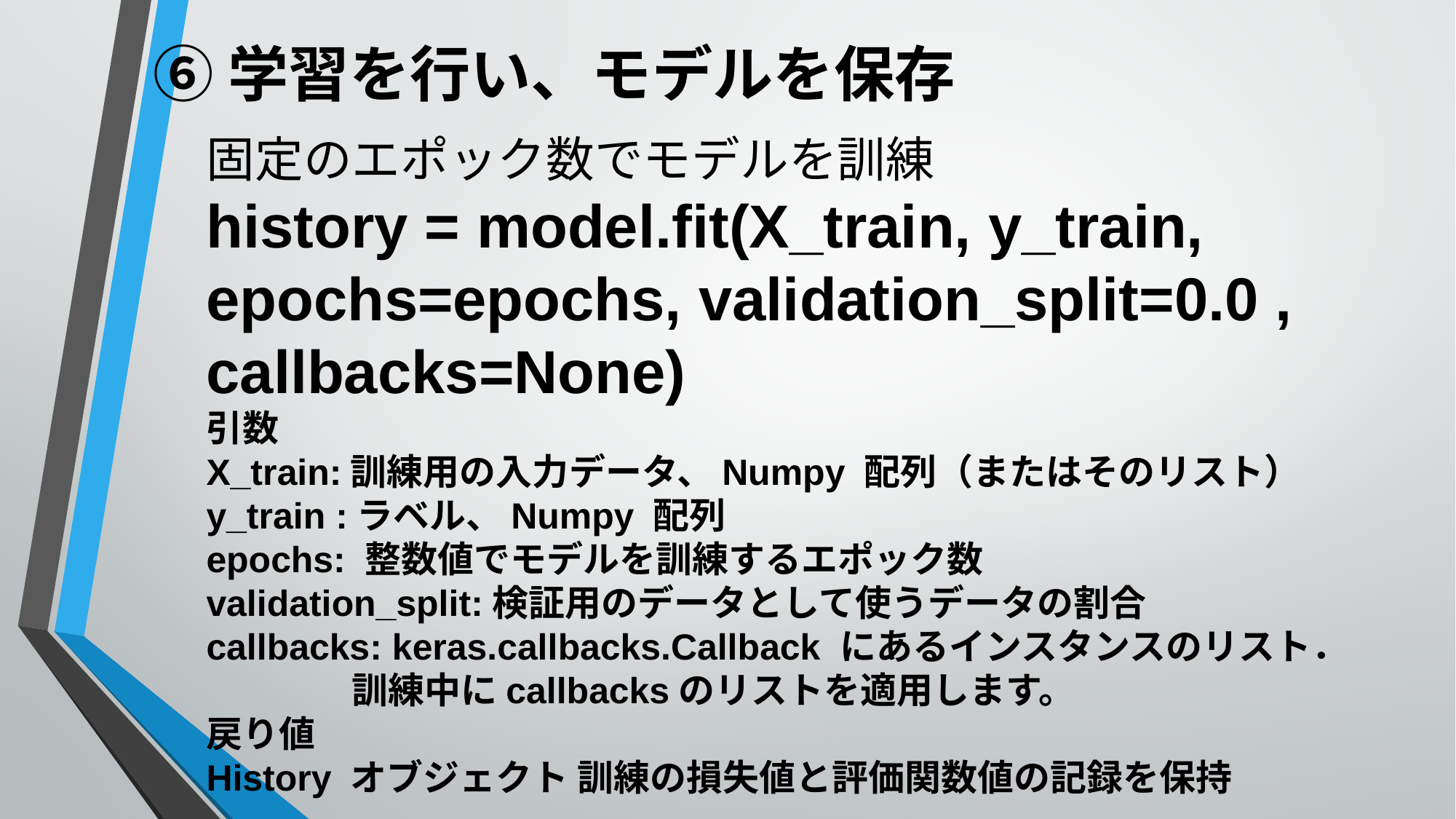

⑥学習を行い、モデルを保存
#
固定のエポック数でモデルを訓練
history = model.fit(X_train, y_train,          　	epochs=epochs, validation_split=0.0 , 　	callbacks=None)
引数
X_train:訓練用の入力データ、Numpy 配列（またはそのリスト）
y_train :ラベル、Numpy 配列
epochs: 整数値でモデルを訓練するエポック数
validation_split:検証用のデータとして使うデータの割合
callbacks: keras.callbacks.Callback にあるインスタンスのリスト．
　　　　訓練中にcallbacksのリストを適用します。
戻り値
History オブジェクト 訓練の損失値と評価関数値の記録を保持